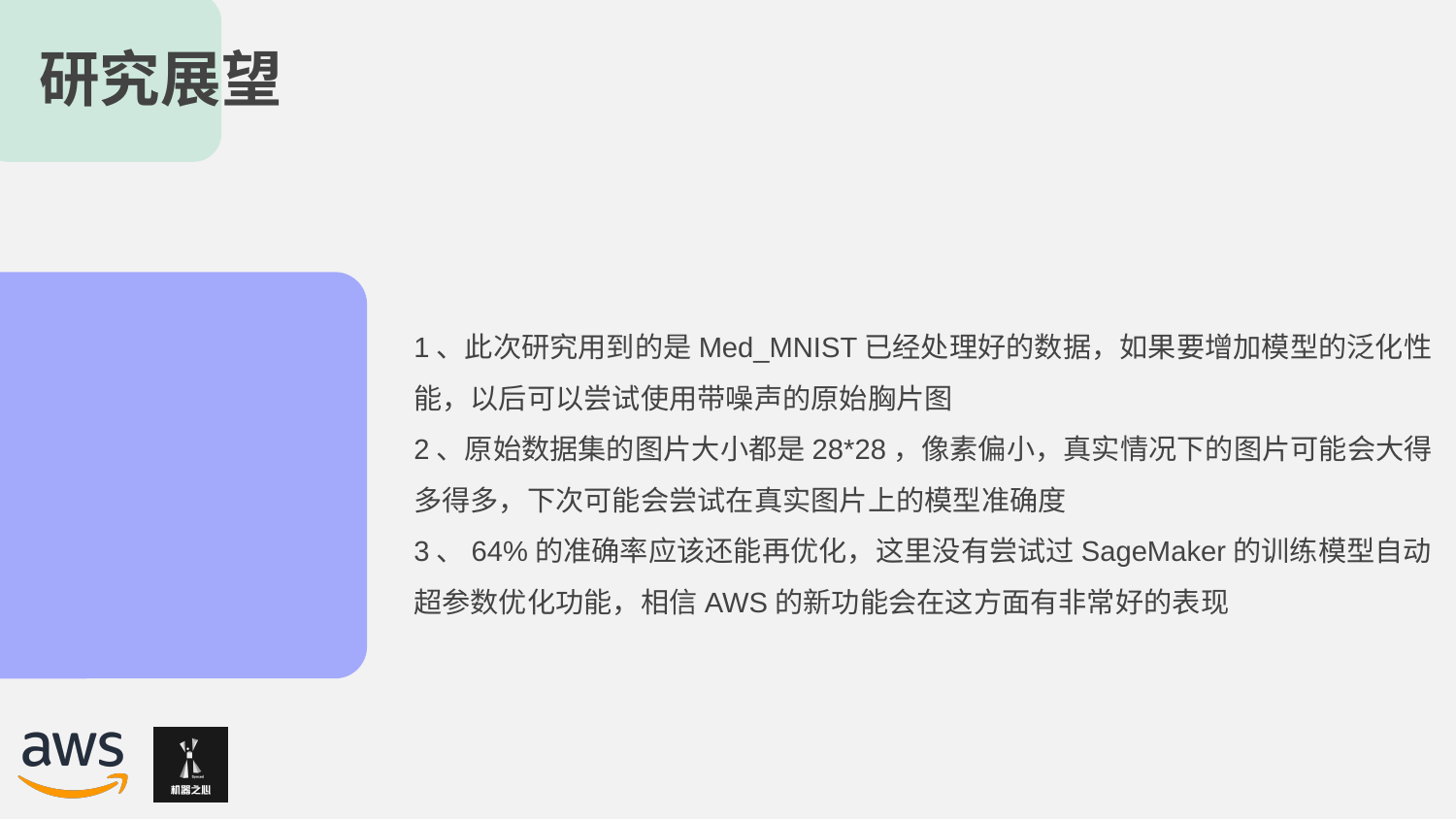

# 研究展望
1、此次研究用到的是Med_MNIST已经处理好的数据，如果要增加模型的泛化性能，以后可以尝试使用带噪声的原始胸片图
2、原始数据集的图片大小都是28*28，像素偏小，真实情况下的图片可能会大得多得多，下次可能会尝试在真实图片上的模型准确度
3、64%的准确率应该还能再优化，这里没有尝试过SageMaker的训练模型自动超参数优化功能，相信AWS的新功能会在这方面有非常好的表现